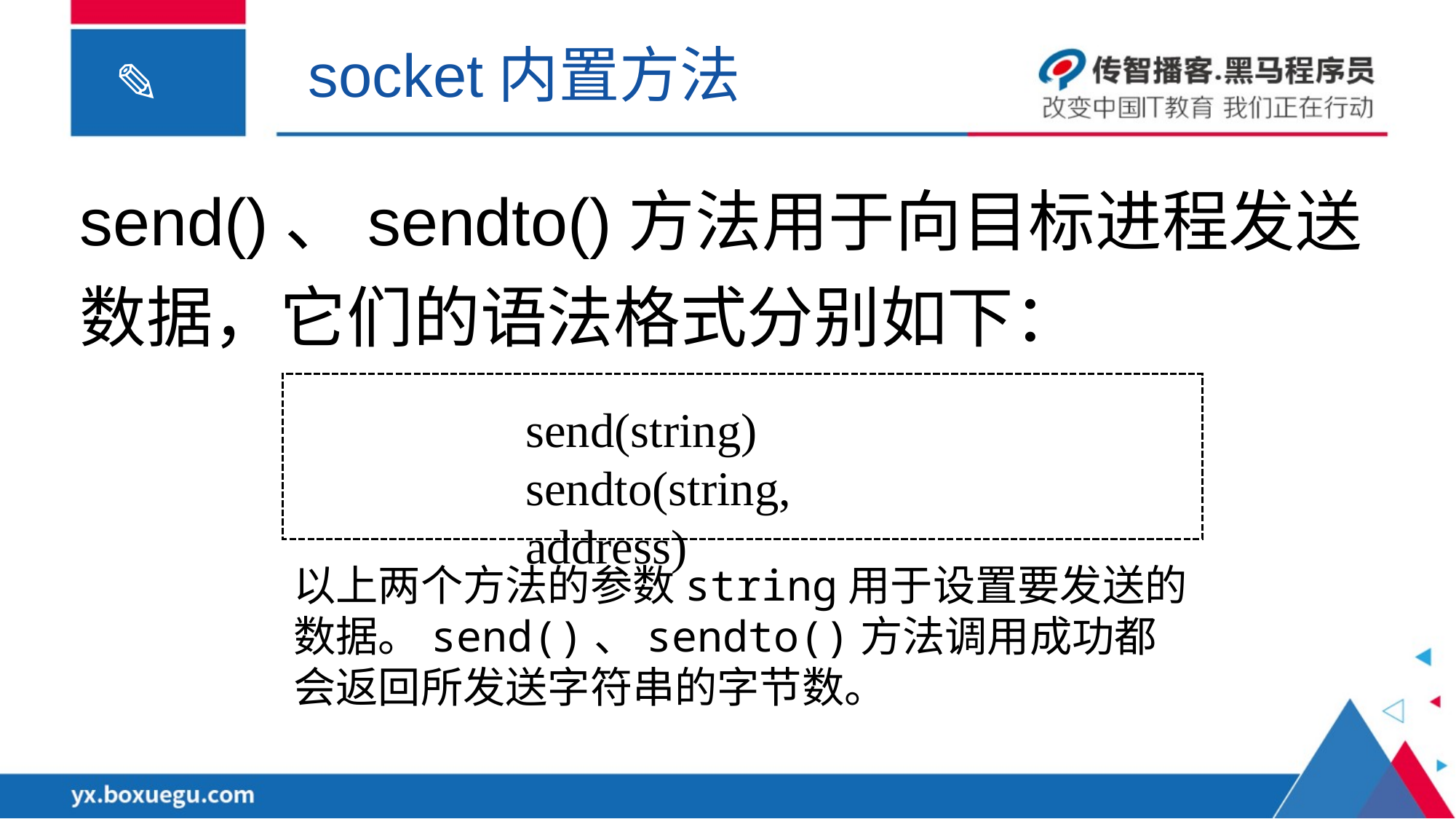

socket内置方法
send()、sendto()方法用于向目标进程发送数据，它们的语法格式分别如下：

send(string)
sendto(string, address)
以上两个方法的参数string用于设置要发送的数据。send()、sendto()方法调用成功都会返回所发送字符串的字节数。